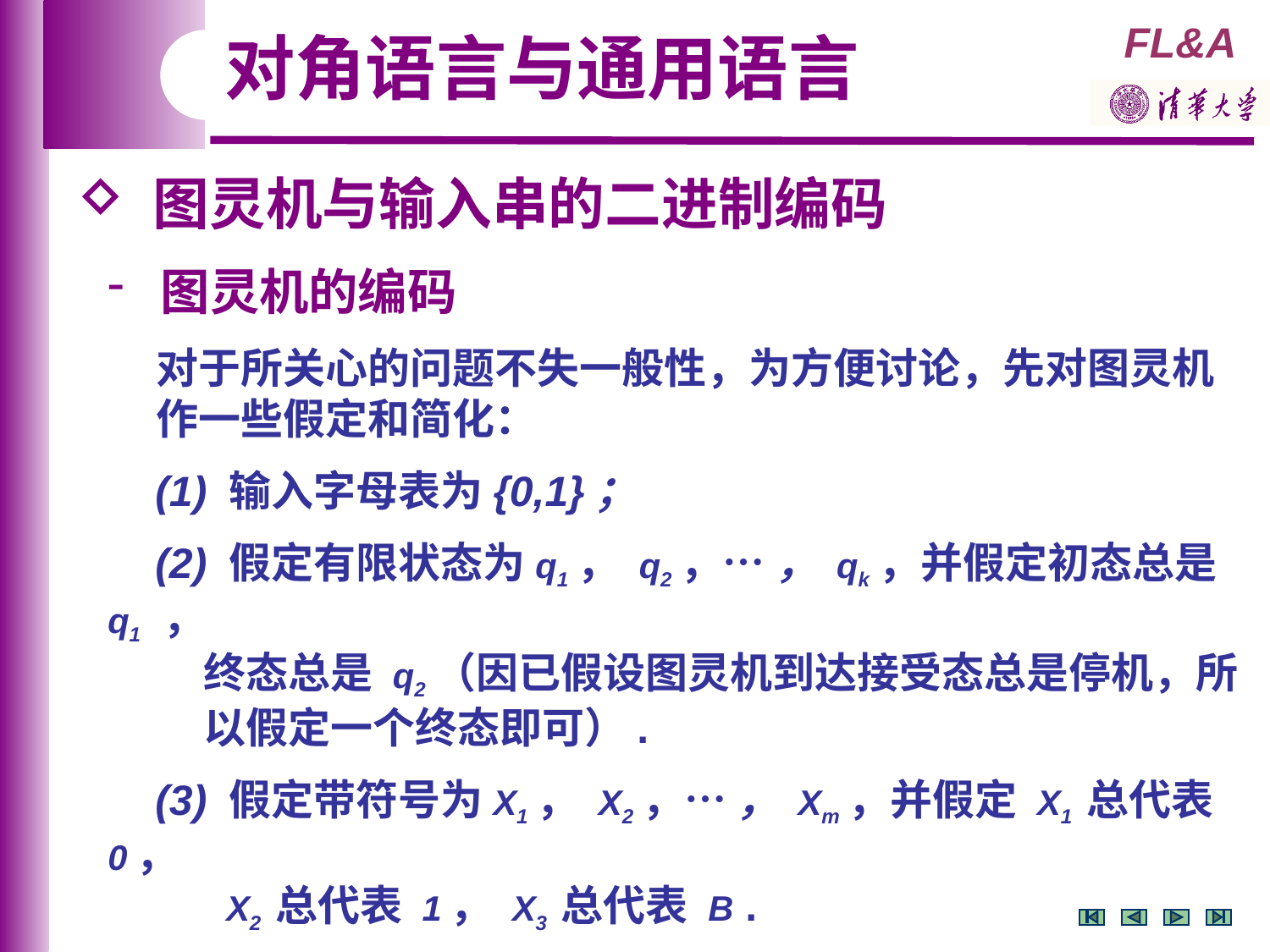

对角语言与通用语言
 图灵机与输入串的二进制编码
 图灵机的编码

    对于所关心的问题不失一般性，为方便讨论，先对图灵机
    作一些假定和简化：

    (1) 输入字母表为{0,1}；

    (2) 假定有限状态为q1， q2，… ， qk，并假定初态总是q1 ，
         终态总是 q2（因已假设图灵机到达接受态总是停机，所
         以假定一个终态即可）.

    (3) 假定带符号为X1， X2，… ， Xm，并假定 X1 总代表 0，
          X2 总代表 1， X3 总代表 B .

    (4) 假定带头的移动方向为D1 和 D2，分别代表 L 和 R .